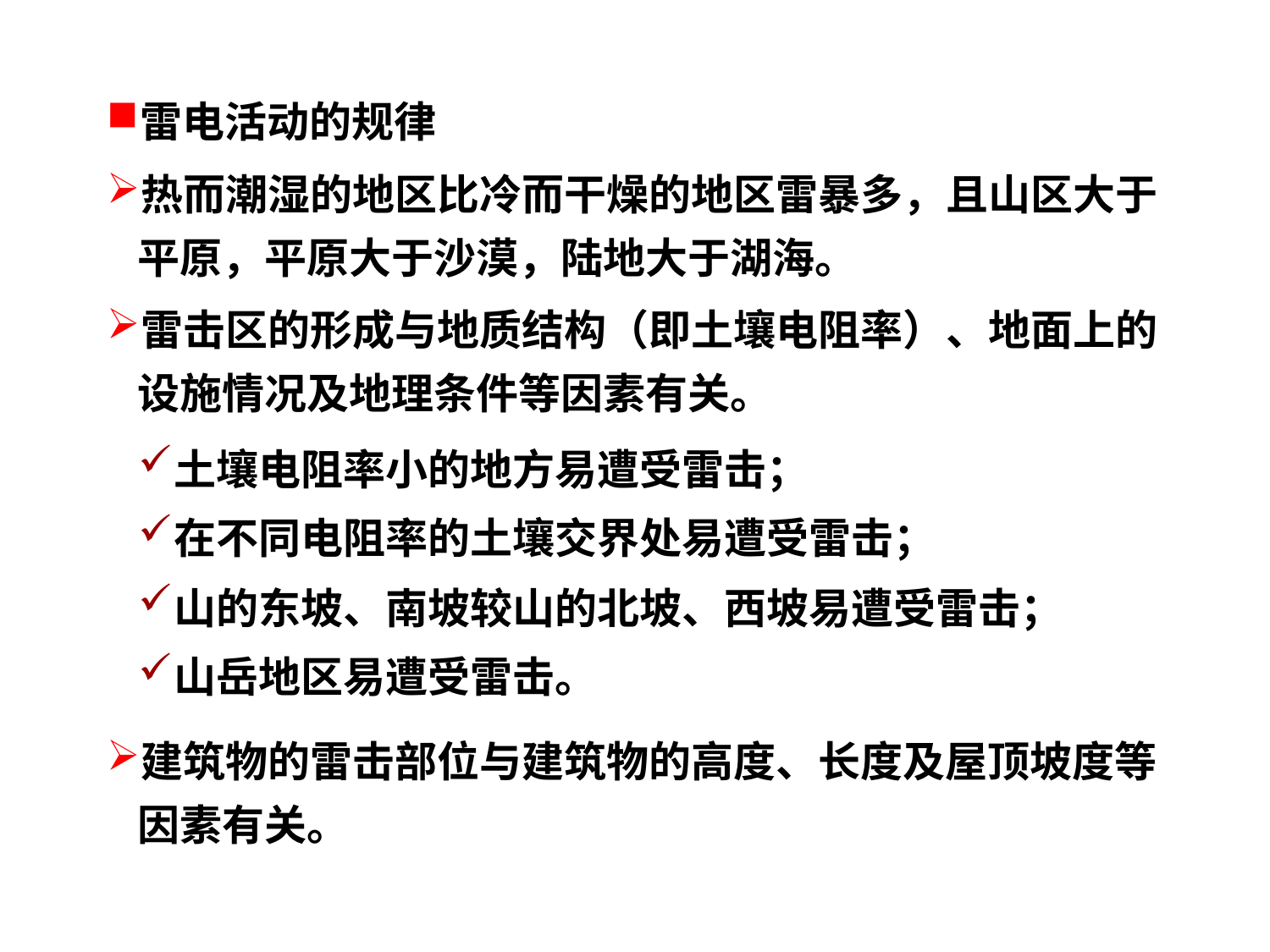

雷电活动的规律
热而潮湿的地区比冷而干燥的地区雷暴多，且山区大于平原，平原大于沙漠，陆地大于湖海。
雷击区的形成与地质结构（即土壤电阻率）、地面上的设施情况及地理条件等因素有关。
土壤电阻率小的地方易遭受雷击；
在不同电阻率的土壤交界处易遭受雷击；
山的东坡、南坡较山的北坡、西坡易遭受雷击；
山岳地区易遭受雷击。

建筑物的雷击部位与建筑物的高度、长度及屋顶坡度等因素有关。